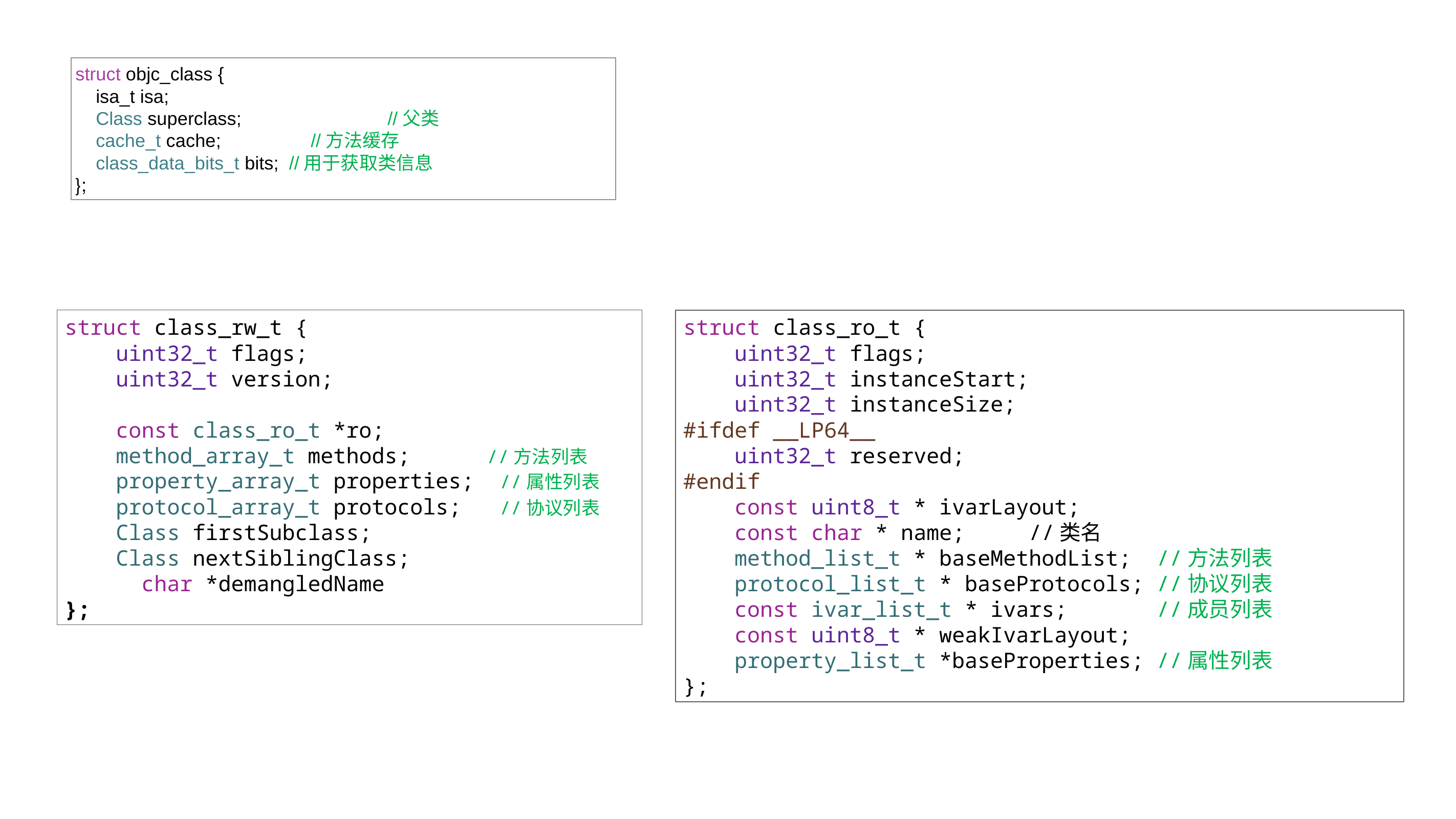

struct objc_class {
    isa_t isa;
    Class superclass;   		 //父类
    cache_t cache;       	 //方法缓存
    class_data_bits_t bits;  //用于获取类信息
};
struct class_rw_t {
    uint32_t flags;
    uint32_t version;

    const class_ro_t *ro;
    method_array_t methods; 	   //方法列表
    property_array_t properties;  //属性列表
    protocol_array_t protocols;   //协议列表
    Class firstSubclass;
    Class nextSiblingClass;
	char *demangledName
};
struct class_ro_t {
    uint32_t flags;
    uint32_t instanceStart;
    uint32_t instanceSize;
#ifdef __LP64__
    uint32_t reserved;
#endif
    const uint8_t * ivarLayout;
    const char * name;     //类名
    method_list_t * baseMethodList;  //方法列表
    protocol_list_t * baseProtocols; //协议列表
    const ivar_list_t * ivars;       //成员列表
    const uint8_t * weakIvarLayout;
    property_list_t *baseProperties; //属性列表
};